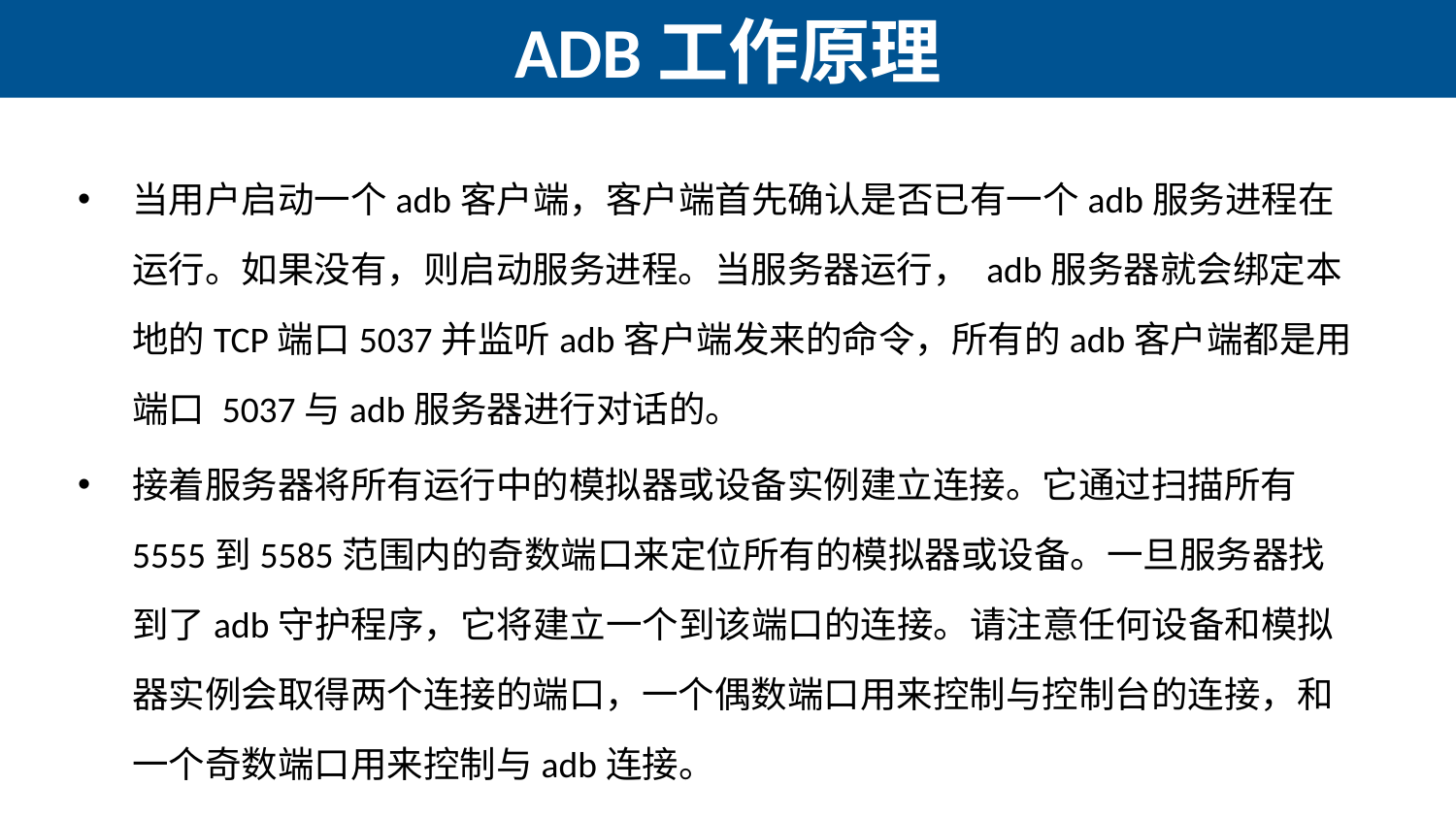

# ADB工作原理
当用户启动一个adb客户端，客户端首先确认是否已有一个adb服务进程在运行。如果没有，则启动服务进程。当服务器运行， adb服务器就会绑定本地的TCP端口5037并监听adb客户端发来的命令，所有的adb客户端都是用端口 5037与adb服务器进行对话的。
接着服务器将所有运行中的模拟器或设备实例建立连接。它通过扫描所有5555到5585范围内的奇数端口来定位所有的模拟器或设备。一旦服务器找到了adb守护程序，它将建立一个到该端口的连接。请注意任何设备和模拟器实例会取得两个连接的端口，一个偶数端口用来控制与控制台的连接，和一个奇数端口用来控制与adb连接。